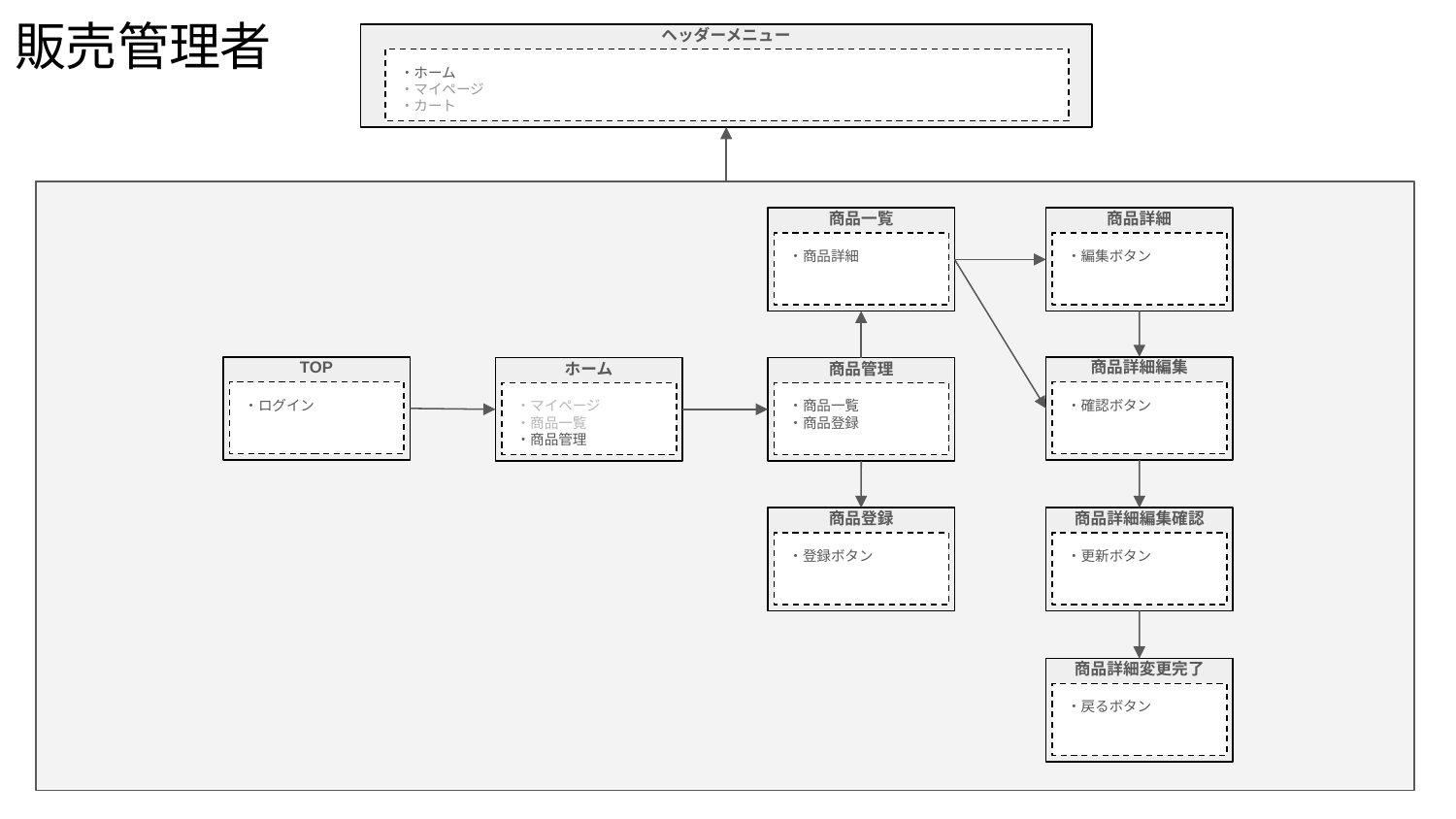

# 販売管理者

ヘッダーメニュー

・ホーム
・マイページ
・カート

商品一覧

・商品詳細

商品詳細

・編集ボタン

TOP

・ログイン

商品詳細編集

・確認ボタン

ホーム

・マイページ
・商品一覧
・商品管理

商品管理

・商品一覧
・商品登録

商品登録

・登録ボタン

商品詳細編集確認

・更新ボタン

商品詳細変更完了

・戻るボタン